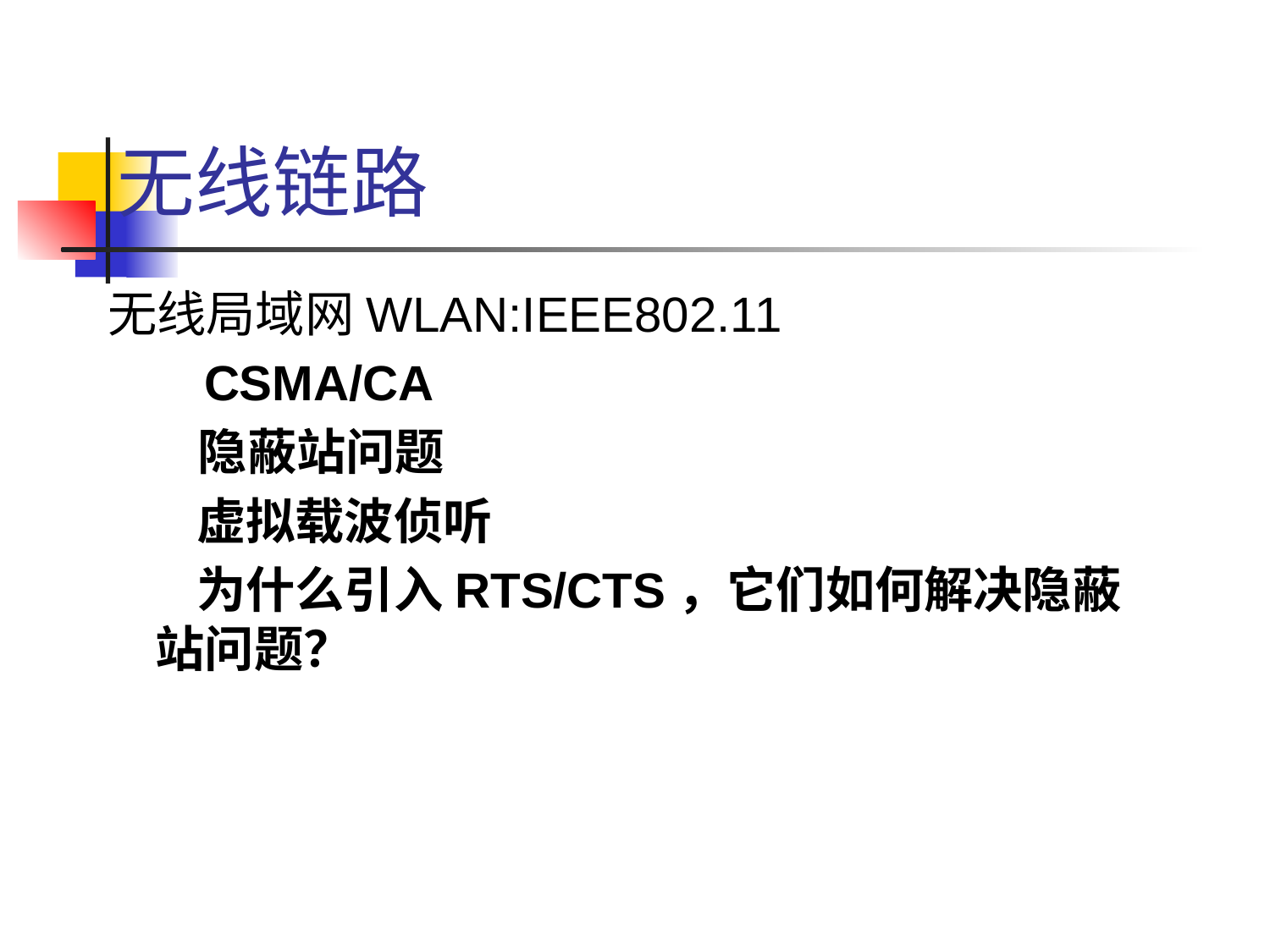

# 无线链路
无线局域网WLAN:IEEE802.11
       CSMA/CA
       隐蔽站问题
       虚拟载波侦听
       为什么引入RTS/CTS，它们如何解决隐蔽站问题？